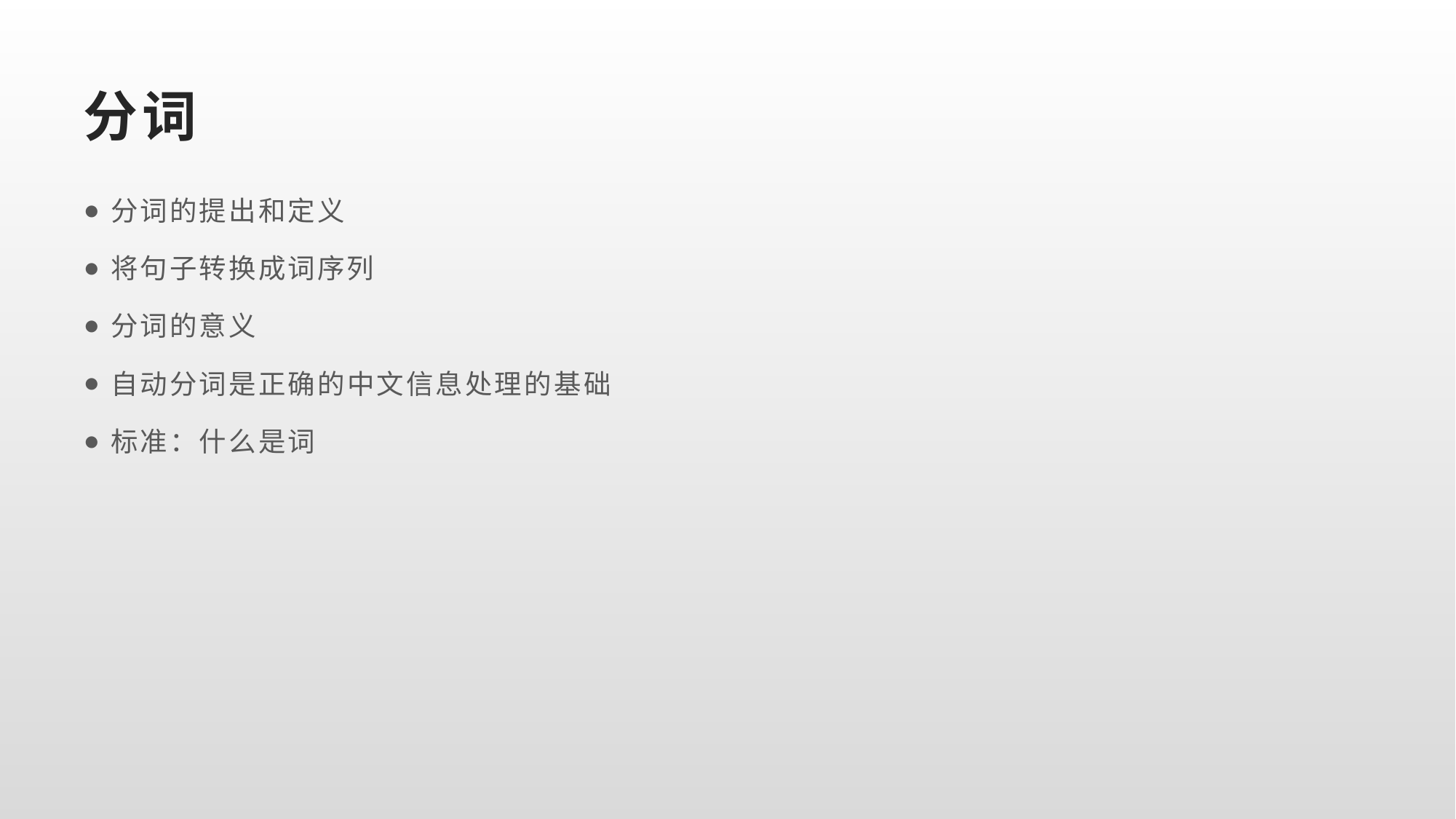

# 分词
分词的提出和定义
将句子转换成词序列
分词的意义
自动分词是正确的中文信息处理的基础
标准：什么是词